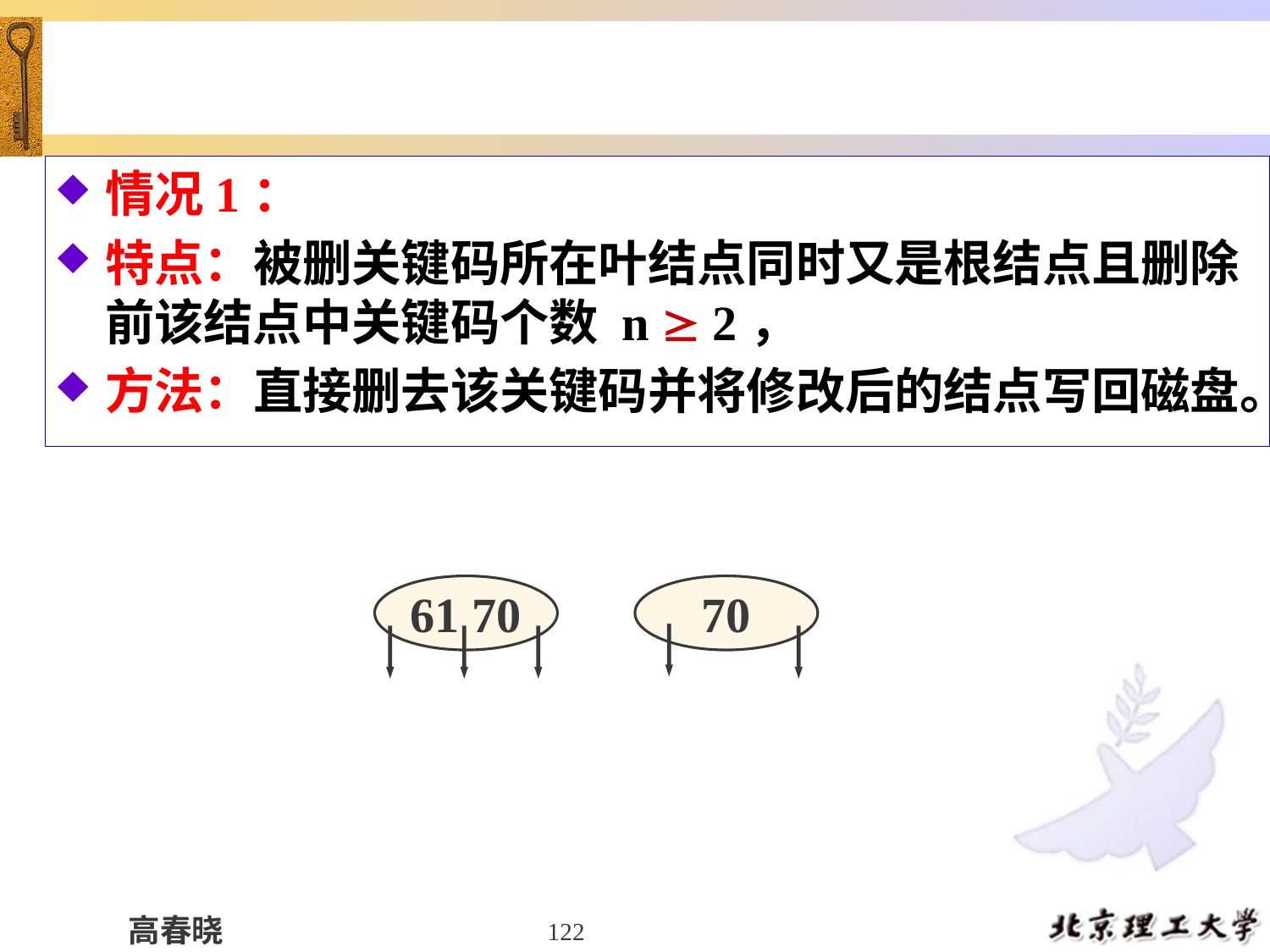

#
情况1：
特点：被删关键码所在叶结点同时又是根结点且删除前该结点中关键码个数 n ≥ 2，
方法：直接删去该关键码并将修改后的结点写回磁盘。

61 70

70

122